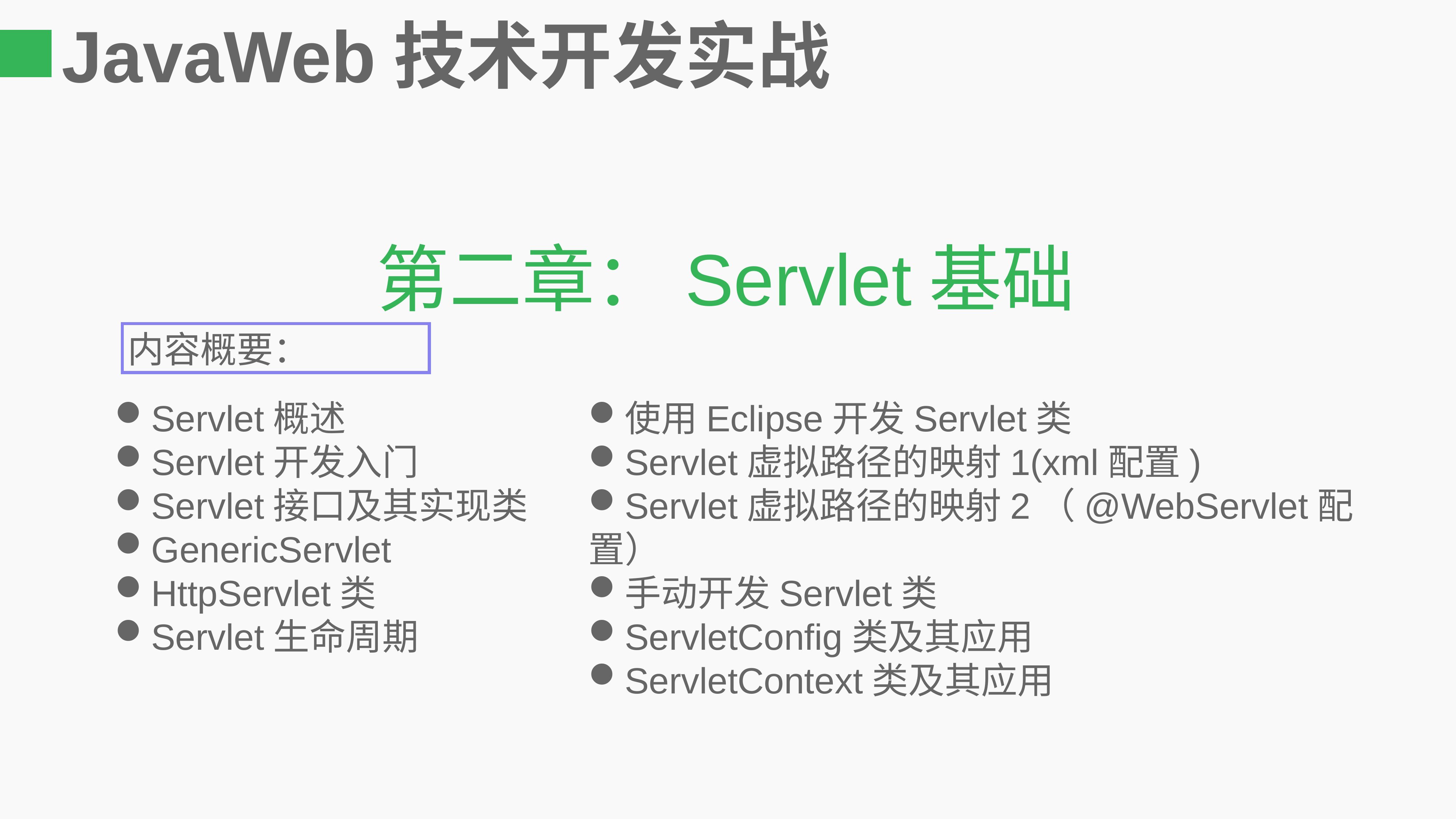

# JavaWeb技术开发实战

第二章：Servlet基础

内容概要：
Servlet概述
Servlet开发入门
Servlet接口及其实现类
GenericServlet
HttpServlet类
Servlet生命周期

使用Eclipse开发Servlet类
Servlet虚拟路径的映射1(xml配置)
Servlet虚拟路径的映射2（@WebServlet配置）
手动开发Servlet类
ServletConfig类及其应用
ServletContext类及其应用